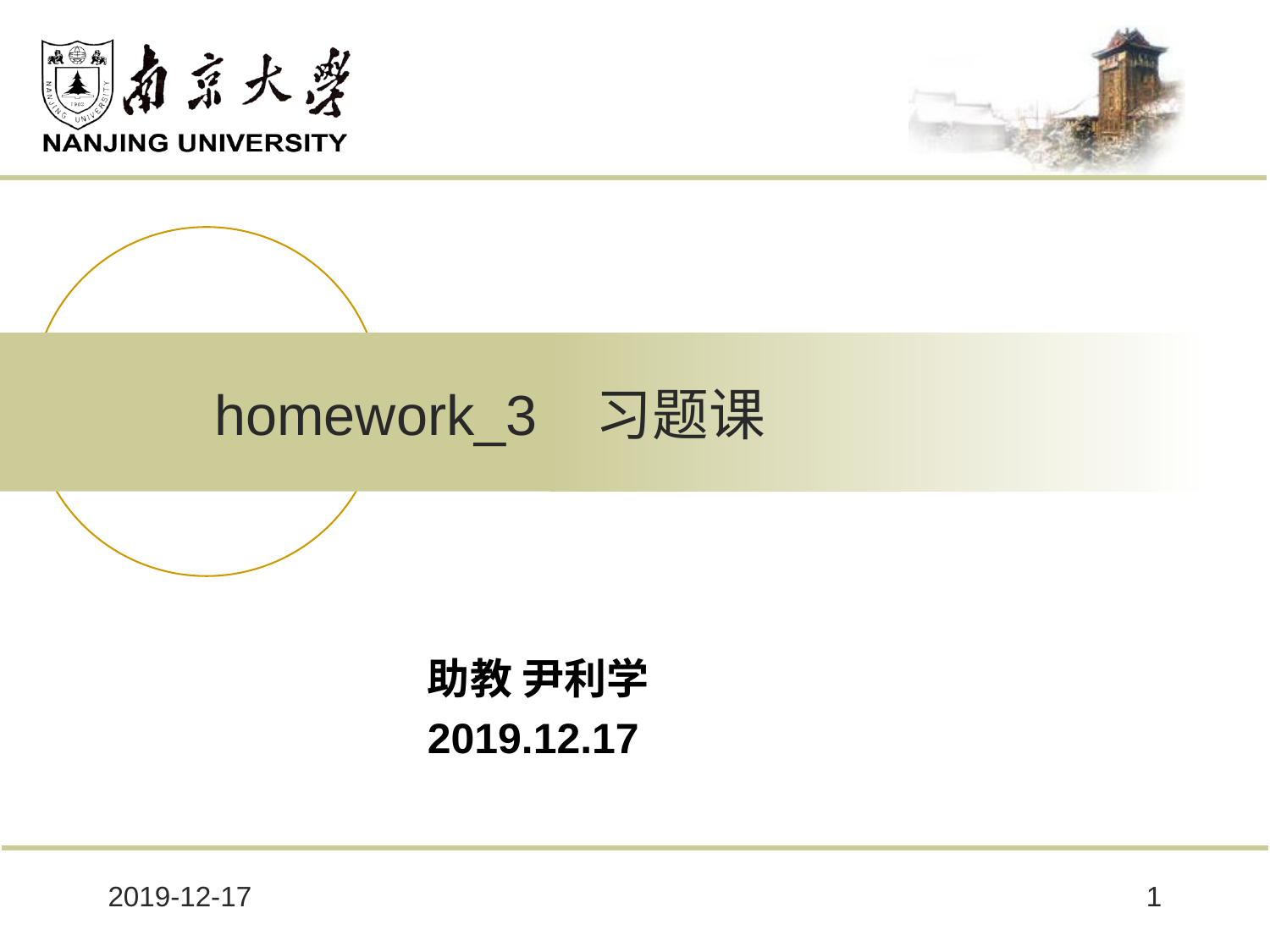

# homework_3  	习题课
助教 尹利学
2019.12.17

2019-12-17
1